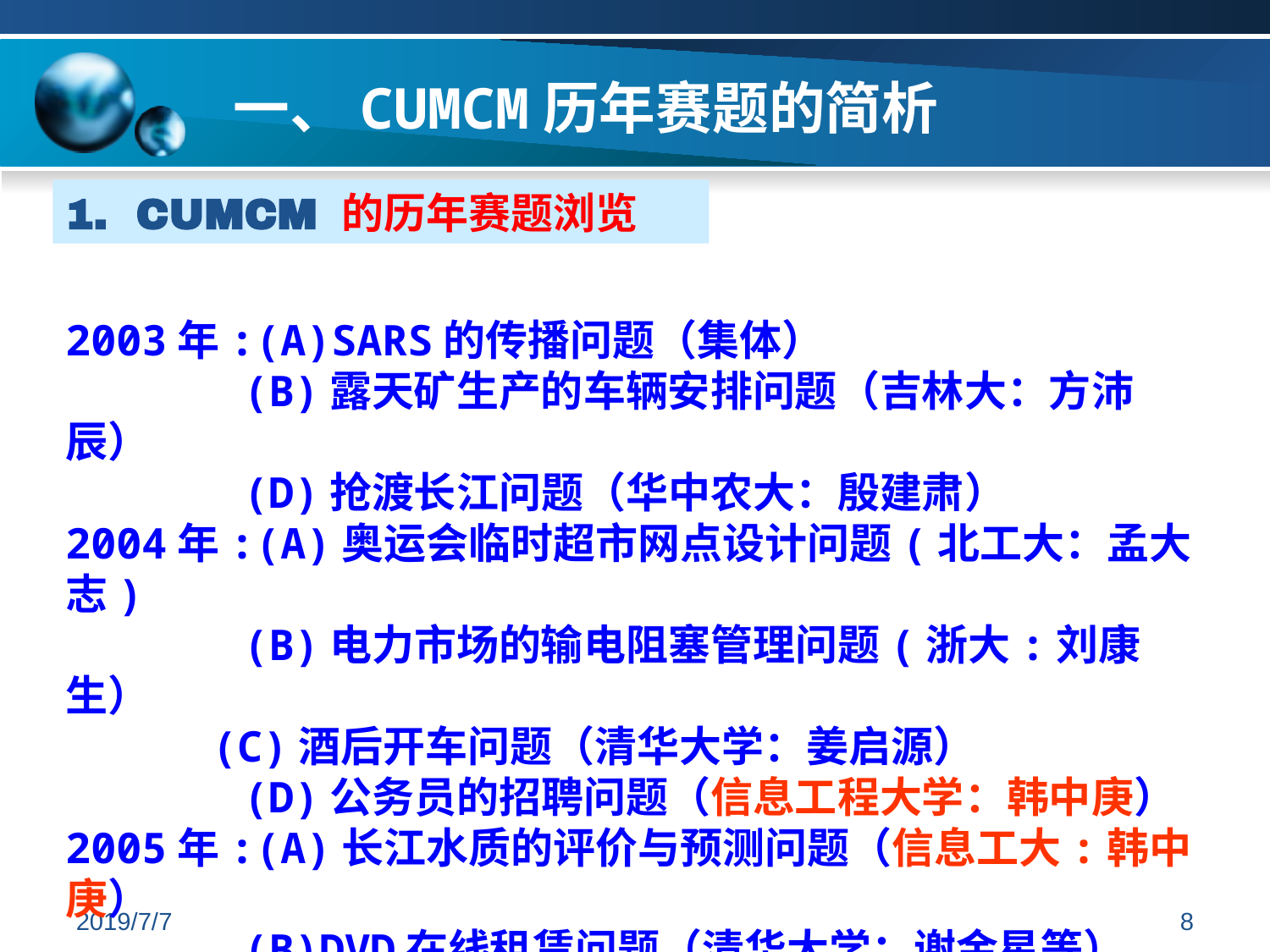

一、CUMCM历年赛题的简析
1.  CUMCM 的历年赛题浏览
2003年:(A)SARS的传播问题（集体）
       (B)露天矿生产的车辆安排问题（吉林大：方沛辰）
       (D)抢渡长江问题（华中农大：殷建肃）
2004年:(A)奥运会临时超市网点设计问题(北工大：孟大志)
       (B)电力市场的输电阻塞管理问题(浙大:刘康生）
　　　 (C)酒后开车问题（清华大学：姜启源）
       (D)公务员的招聘问题（信息工程大学：韩中庚）
2005年:(A)长江水质的评价与预测问题（信息工大:韩中庚）
       (B)DVD在线租赁问题（清华大学：谢金星等）
       (C) 雨量预报方法的评价问题（复旦：谭永基）

2019/7/7
8